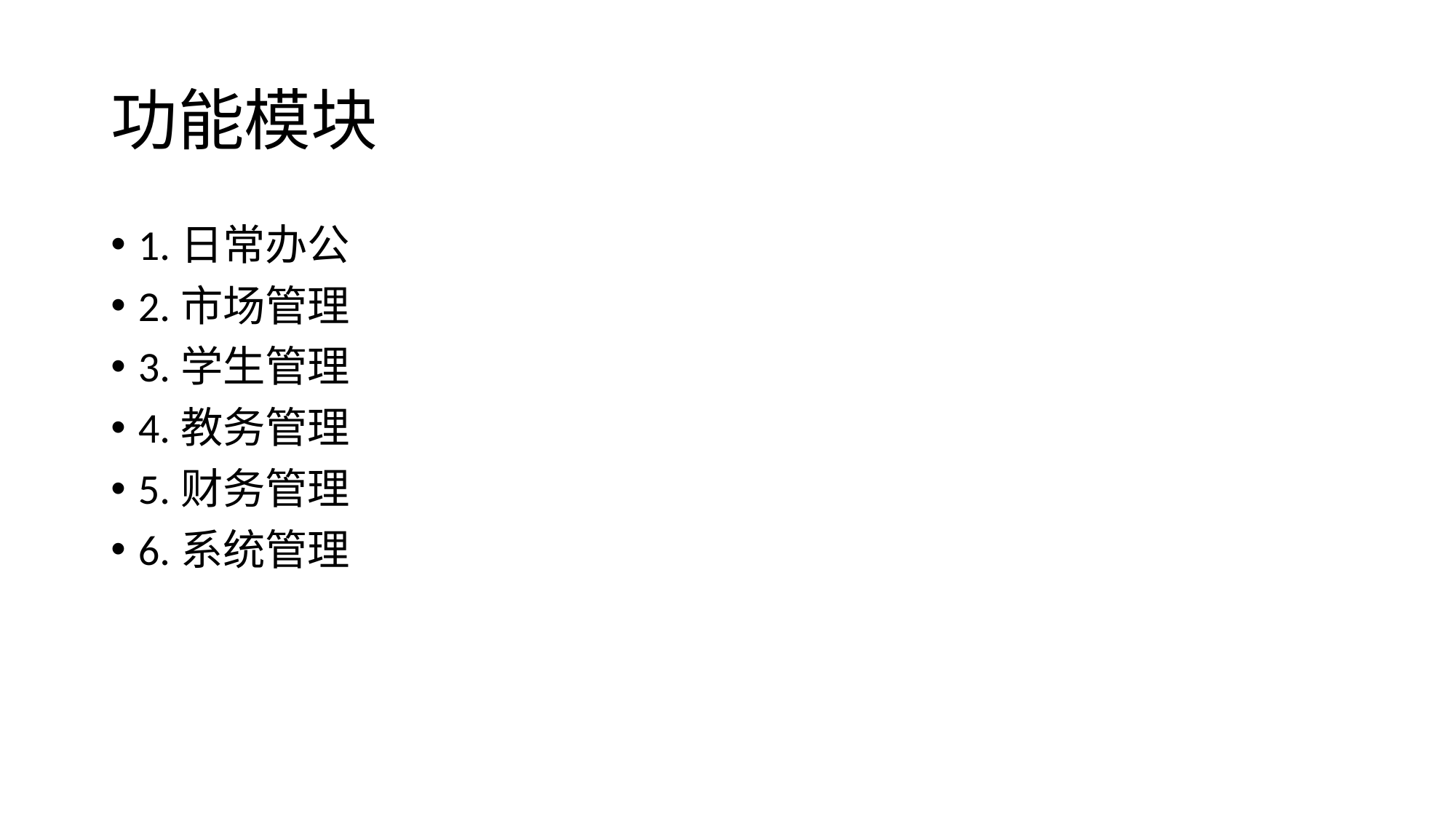

# 功能模块
1.日常办公
2.市场管理
3.学生管理
4.教务管理
5.财务管理
6.系统管理